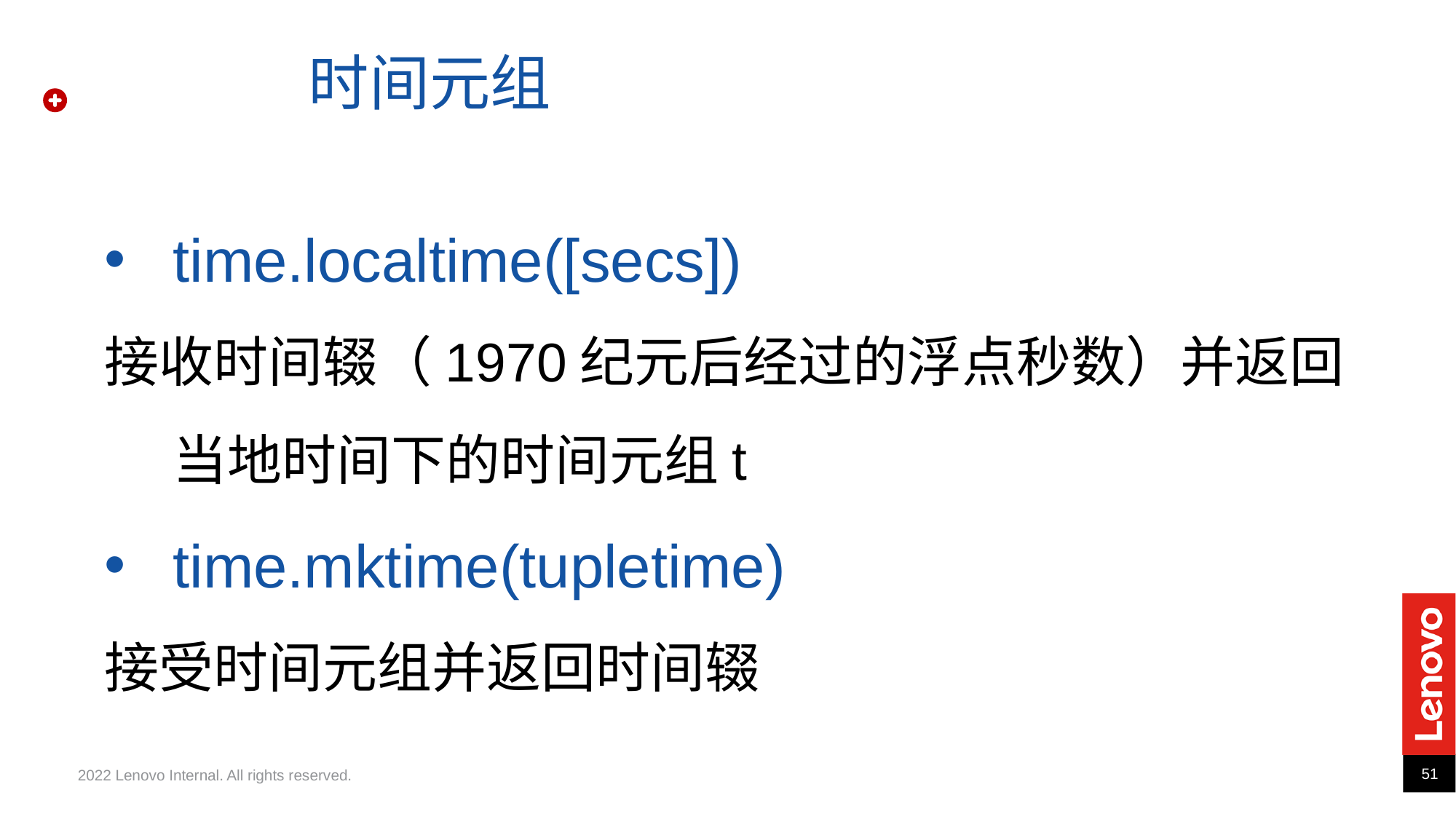

时间元组
time.localtime([secs])
接收时间辍（1970纪元后经过的浮点秒数）并返回当地时间下的时间元组t
time.mktime(tupletime)
接受时间元组并返回时间辍